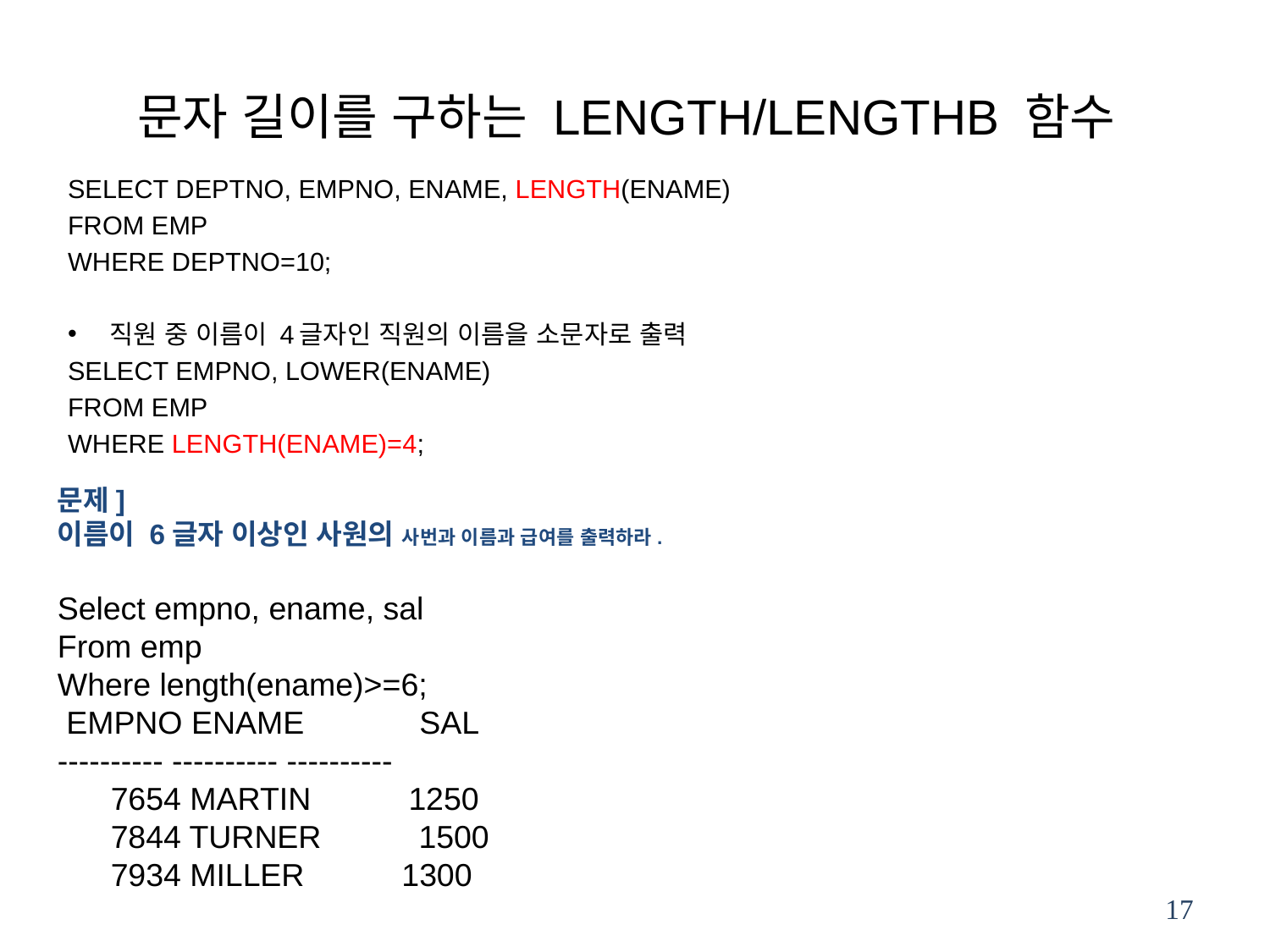

# 문자 길이를 구하는 LENGTH/LENGTHB 함수
SELECT DEPTNO, EMPNO, ENAME, LENGTH(ENAME)
FROM EMP
WHERE DEPTNO=10;

직원 중 이름이 4글자인 직원의 이름을 소문자로 출력
SELECT EMPNO, LOWER(ENAME)
FROM EMP
WHERE LENGTH(ENAME)=4;

문제]
이름이 6글자 이상인 사원의 사번과 이름과 급여를 출력하라.

Select empno, ename, sal
From emp
Where length(ename)>=6;
 EMPNO ENAME             SAL
---------- ---------- ----------
      7654 MARTIN           1250
      7844 TURNER           1500
      7934 MILLER           1300

17